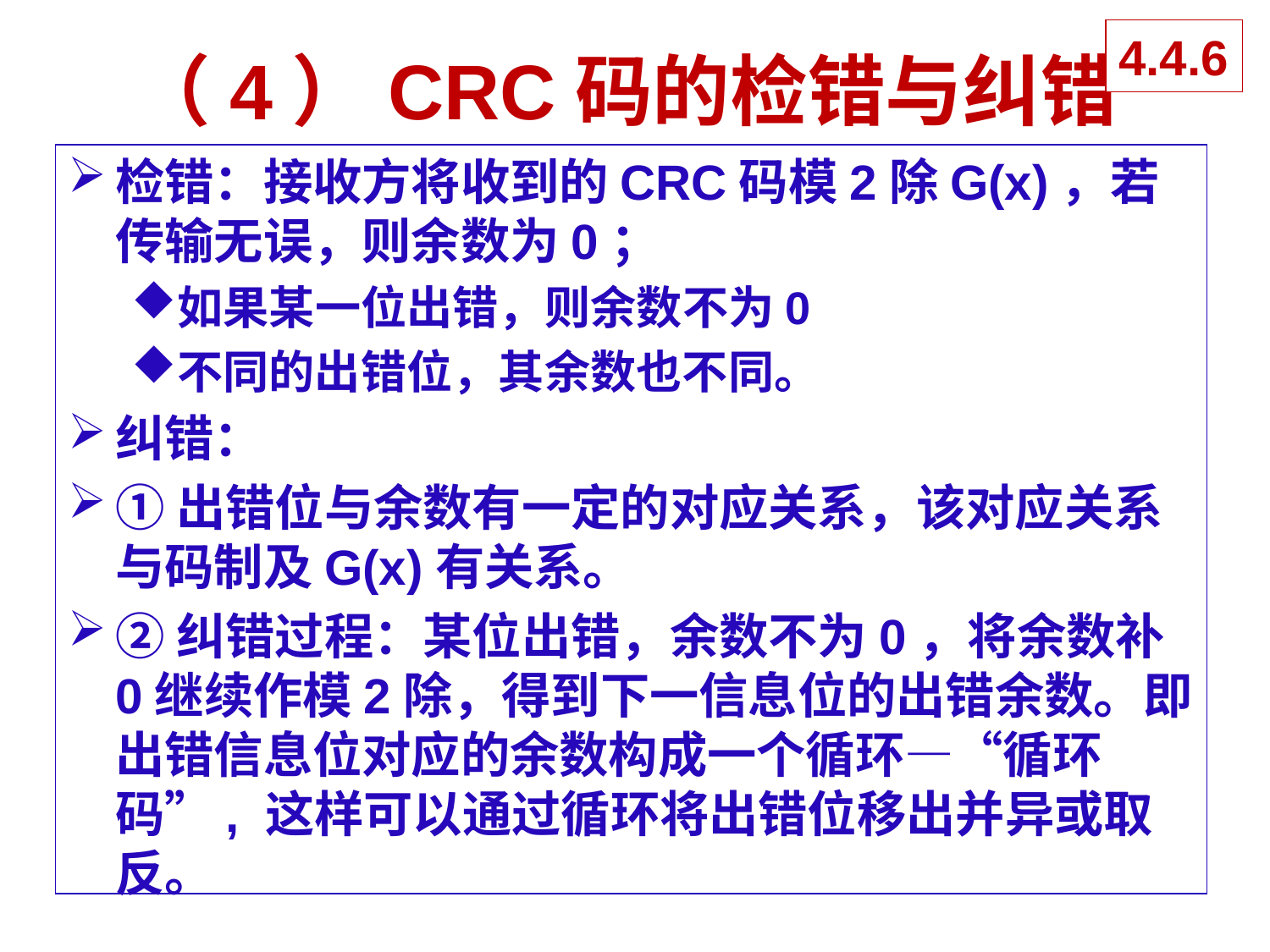

4.4.6
（4）CRC码的检错与纠错
检错：接收方将收到的CRC码模2除G(x)，若传输无误，则余数为0；
如果某一位出错，则余数不为0
不同的出错位，其余数也不同。
纠错：
①出错位与余数有一定的对应关系，该对应关系与码制及G(x)有关系。
②纠错过程：某位出错，余数不为0，将余数补0继续作模2除，得到下一信息位的出错余数。即出错信息位对应的余数构成一个循环—“循环码”, 这样可以通过循环将出错位移出并异或取反。